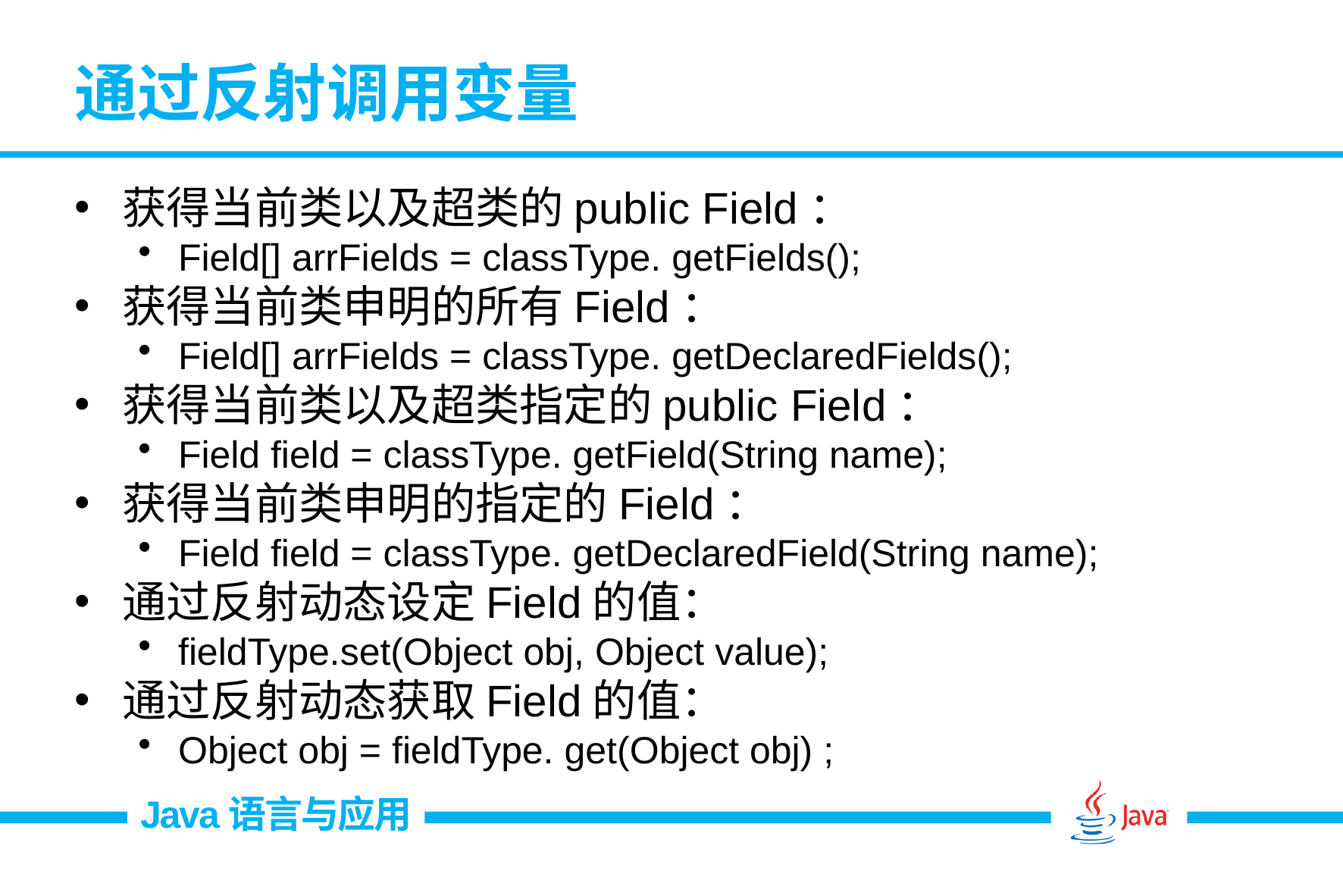

# 通过反射调用变量
获得当前类以及超类的public Field：
Field[] arrFields = classType. getFields();
获得当前类申明的所有Field：
Field[] arrFields = classType. getDeclaredFields();
获得当前类以及超类指定的public Field：
Field field = classType. getField(String name);
获得当前类申明的指定的Field：
Field field = classType. getDeclaredField(String name);
通过反射动态设定Field的值：
fieldType.set(Object obj, Object value);
通过反射动态获取Field的值：
Object obj = fieldType. get(Object obj) ;